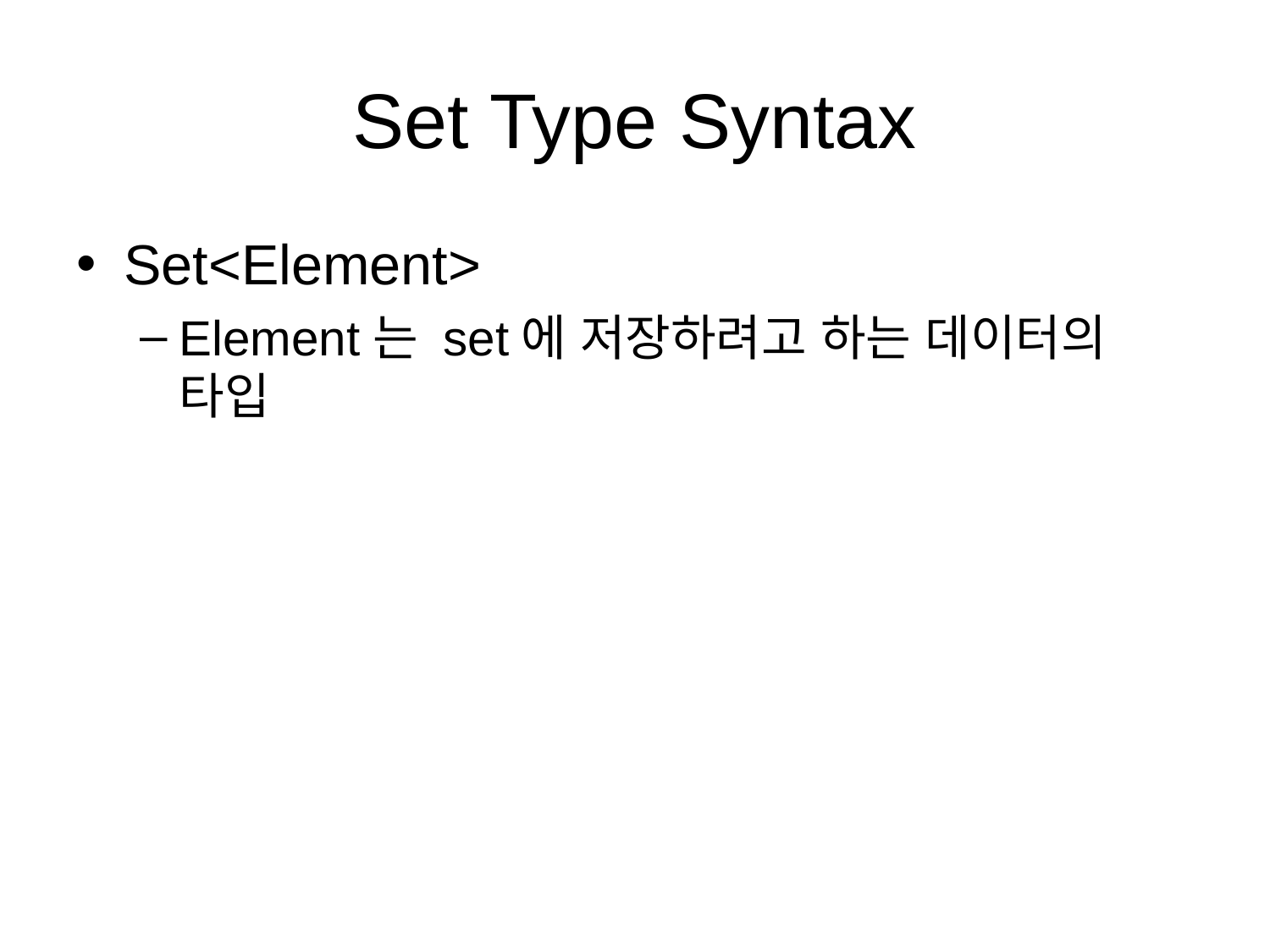

# Set Type Syntax
Set<Element>
Element는 set에 저장하려고 하는 데이터의 타입